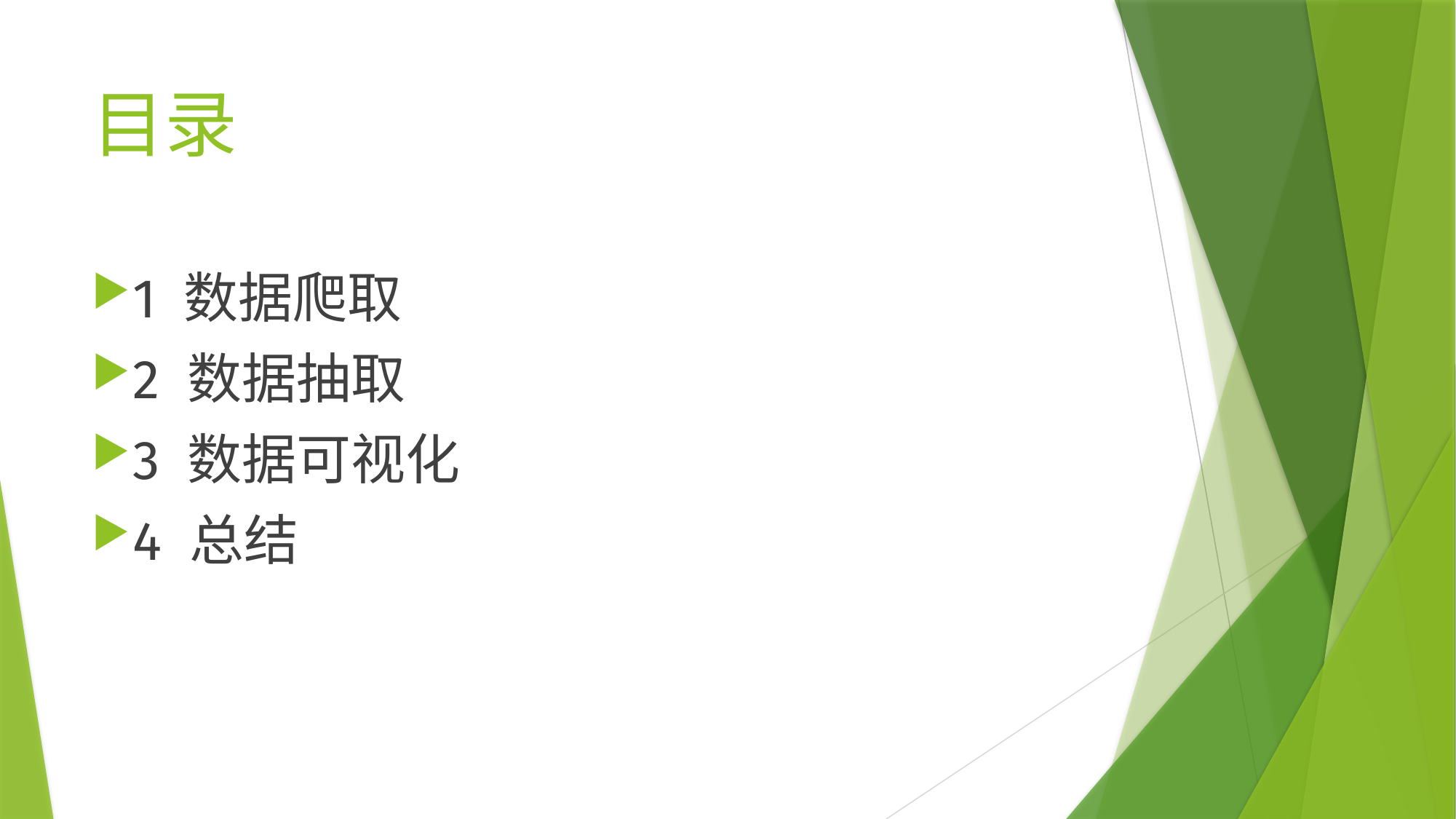

# 目录
1 数据爬取
2 数据抽取
3 数据可视化
4 总结